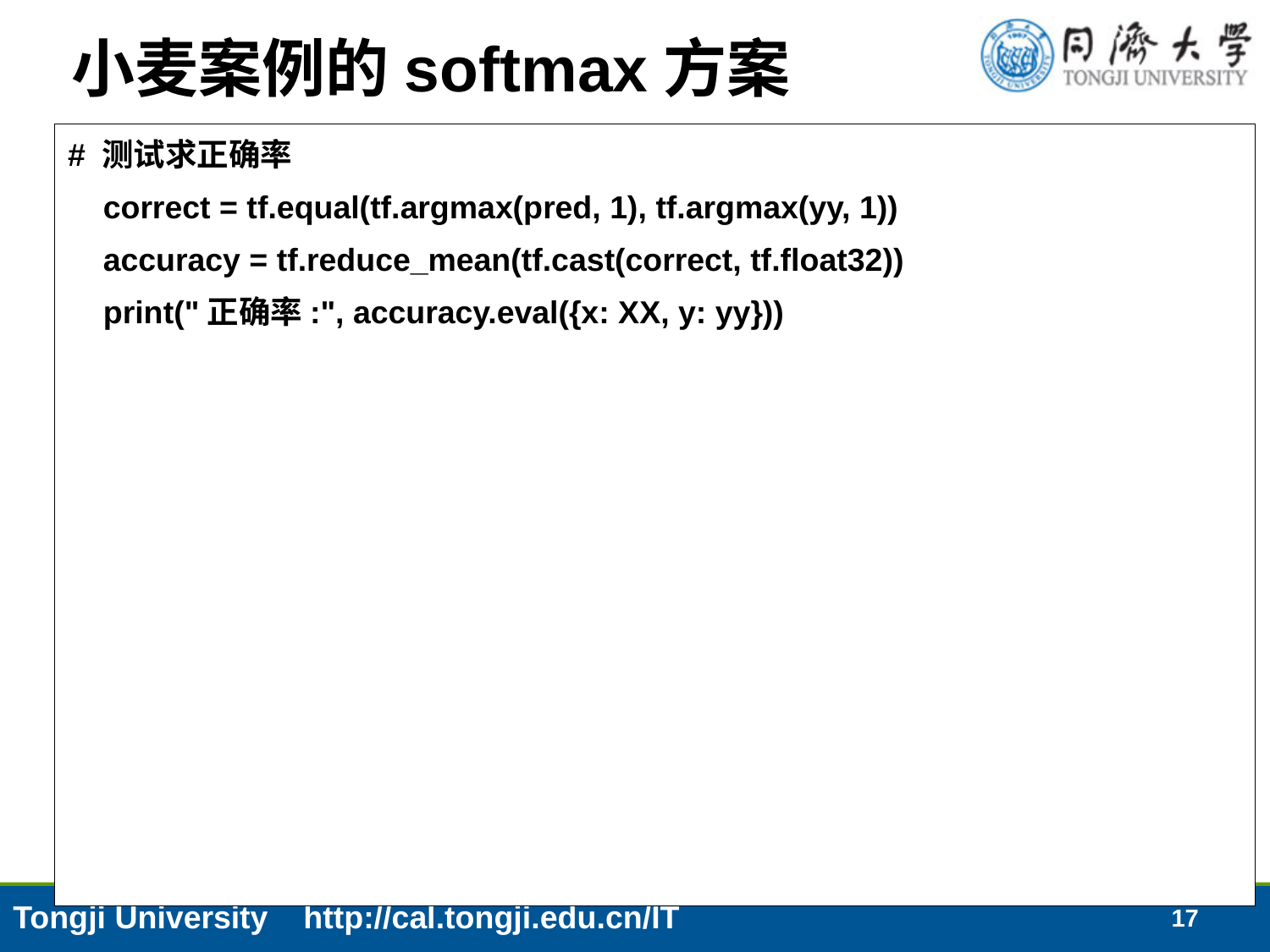

# 小麦案例的softmax方案
# 测试求正确率
    correct = tf.equal(tf.argmax(pred, 1), tf.argmax(yy, 1))
    accuracy = tf.reduce_mean(tf.cast(correct, tf.float32))
    print("正确率:", accuracy.eval({x: XX, y: yy}))